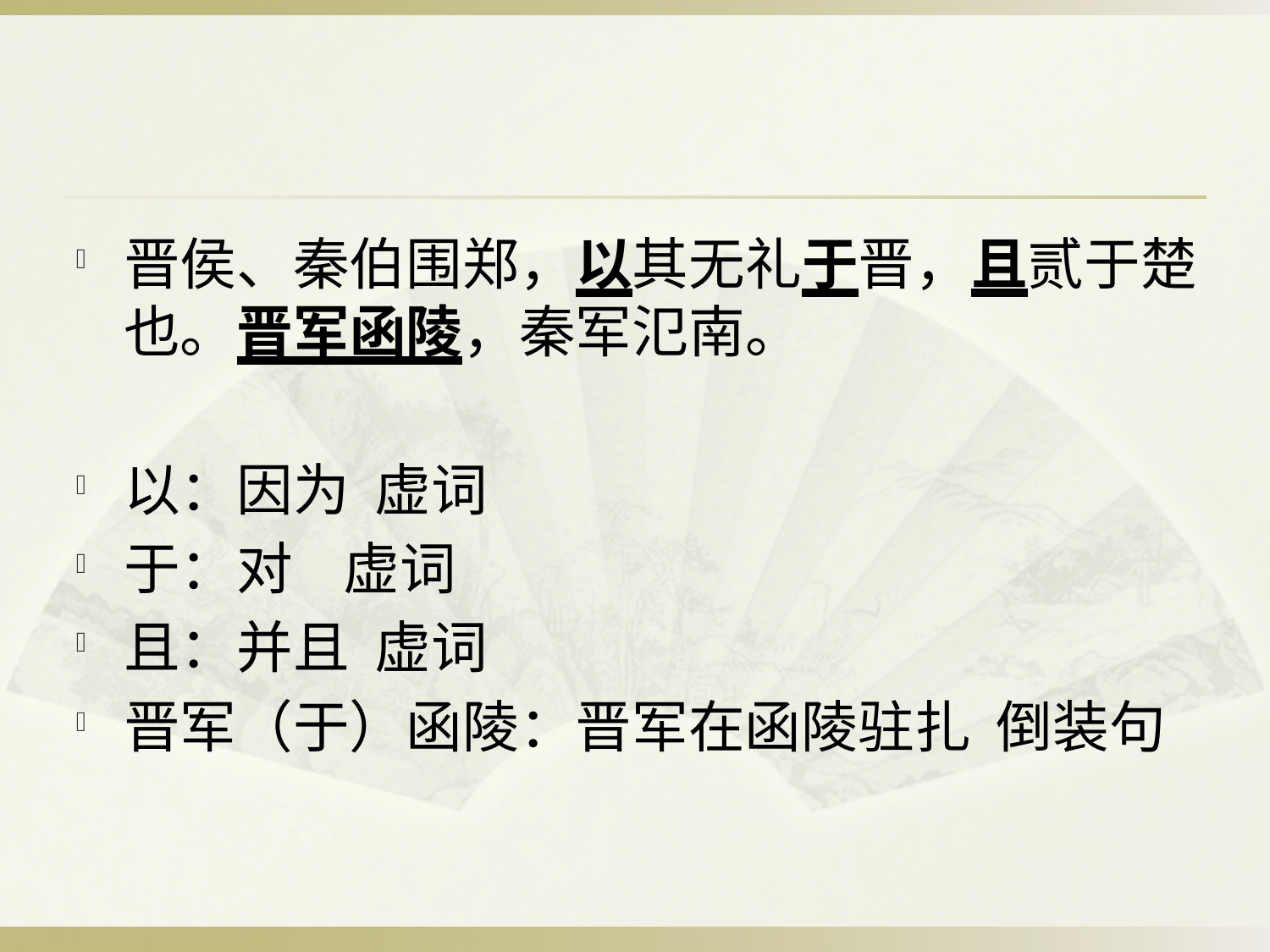

#
晋侯、秦伯围郑，以其无礼于晋，且贰于楚也。晋军函陵，秦军氾南。

以：因为  虚词
于：对    虚词
且：并且  虚词
晋军（于）函陵：晋军在函陵驻扎  倒装句